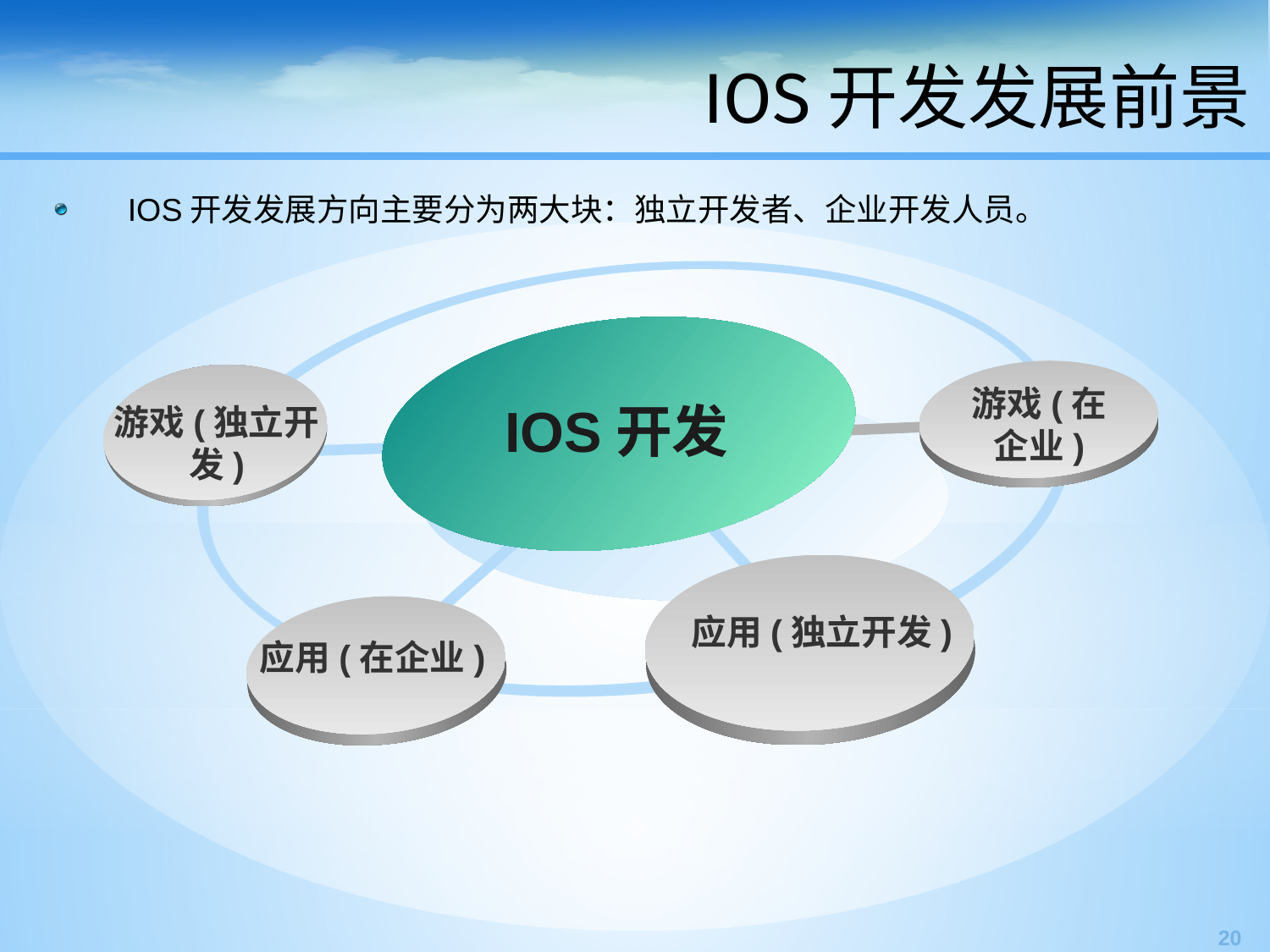

IOS开发发展前景
IOS开发发展方向主要分为两大块：独立开发者、企业开发人员。

游戏(在企业)

IOS开发
游戏(独立开发)

应用(独立开发)

应用(在企业)
20